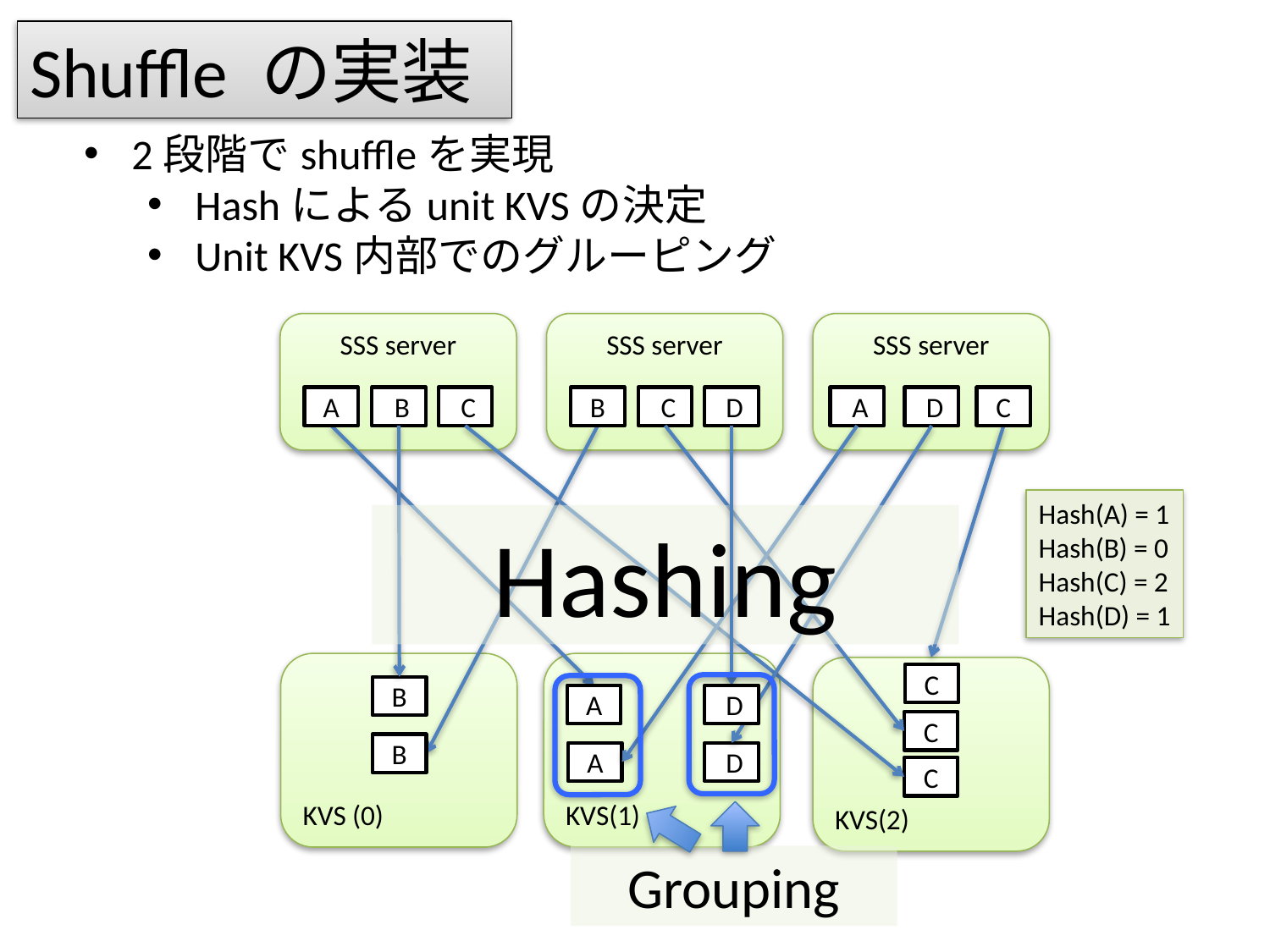

Shuffle の実装
2段階でshuffleを実現
Hashによるunit KVSの決定
Unit KVS内部でのグルーピング
SSS server
SSS server
SSS server
A
 B
 C
B
 C
 D
 A
 D
C
Hash(A) = 1
Hash(B) = 0
Hash(C) = 2
Hash(D) = 1
Hashing
KVS (0)
KVS(1)
KVS(2)
C

B
A
 D
C
B
A
 D
C

Grouping